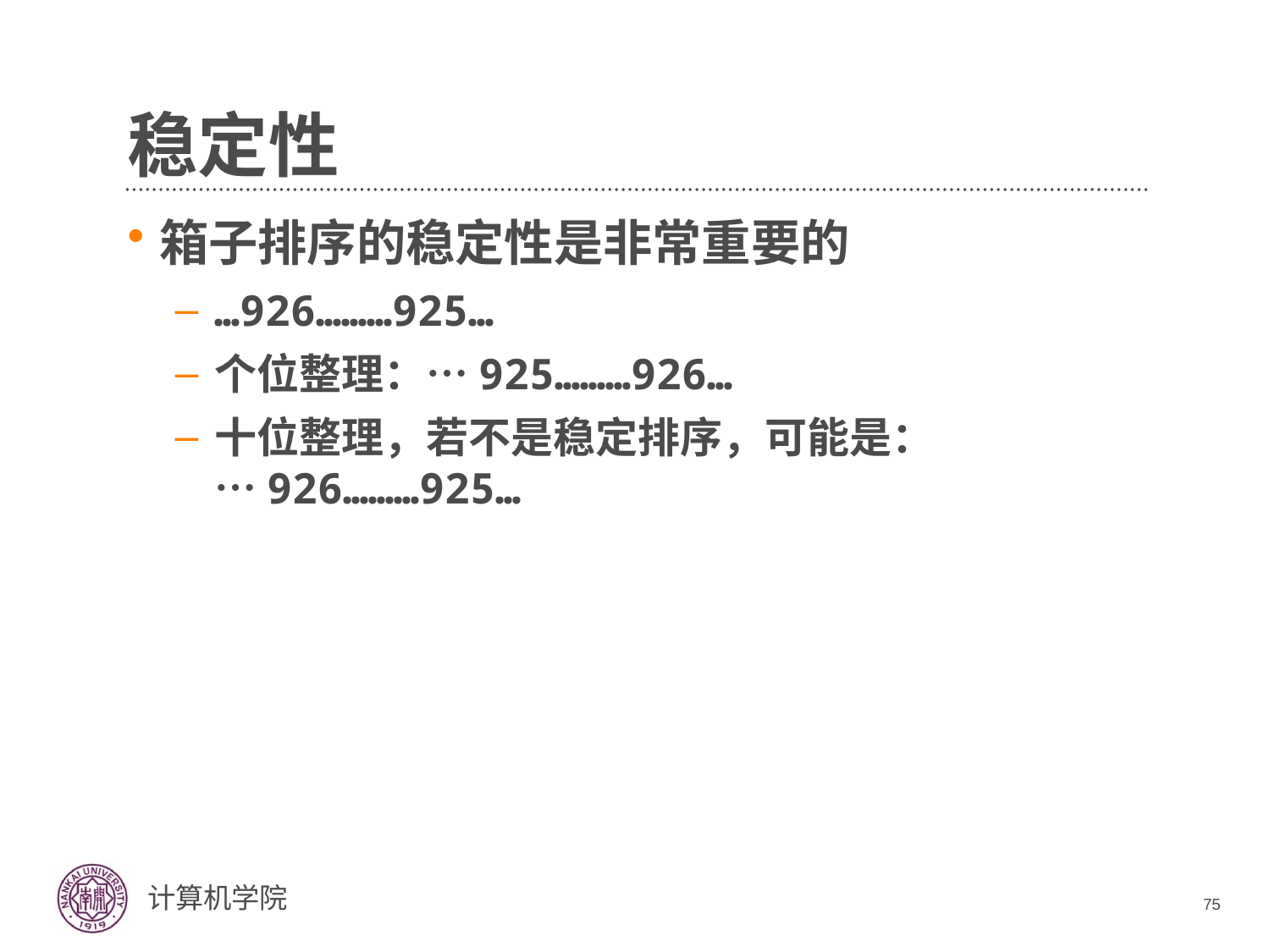

# 稳定性
箱子排序的稳定性是非常重要的
…926………925…
个位整理：…925………926…
十位整理，若不是稳定排序，可能是：
…926………925…
75